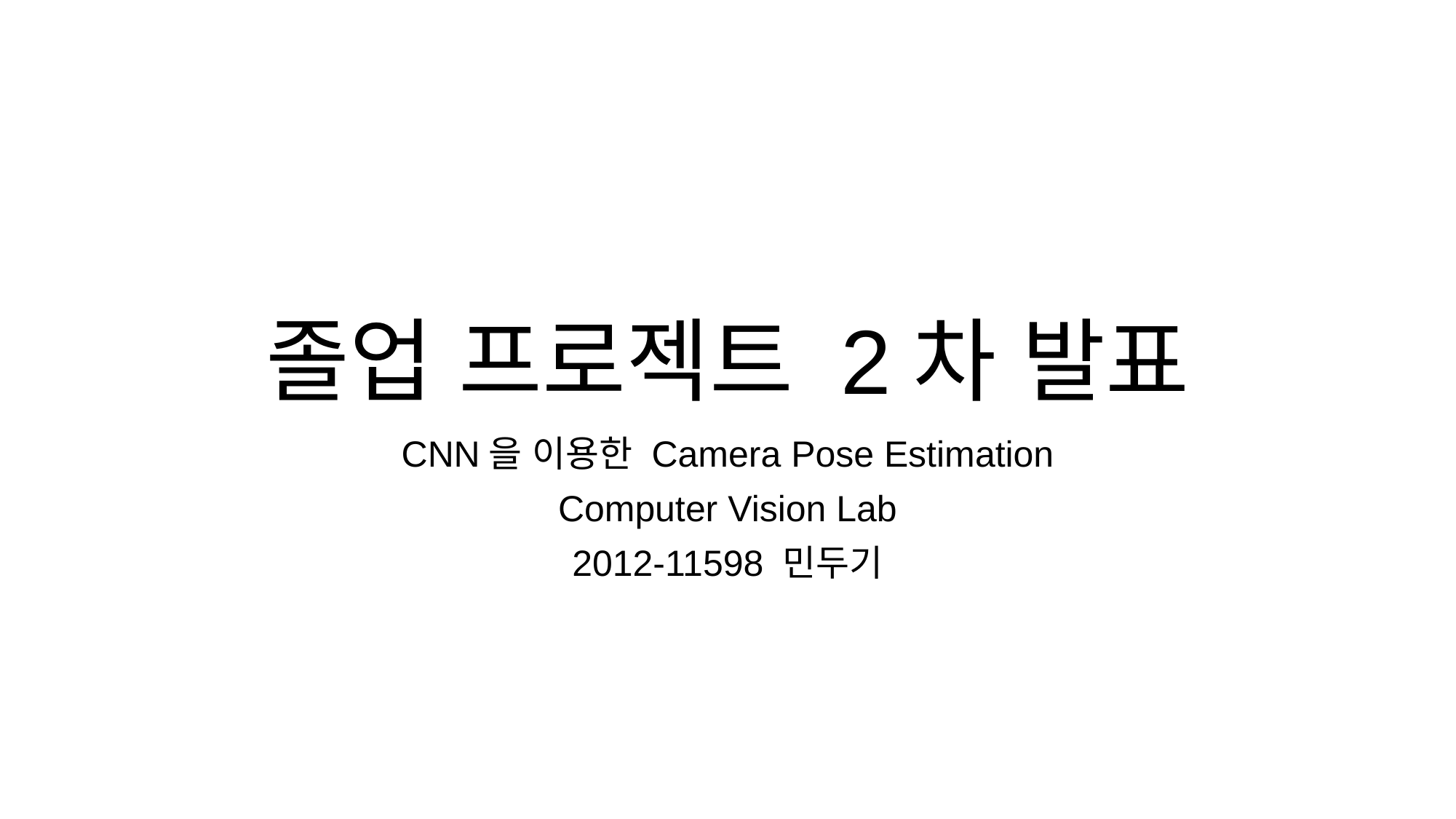

# 졸업 프로젝트 2차 발표
CNN을 이용한 Camera Pose Estimation
Computer Vision Lab
2012-11598 민두기